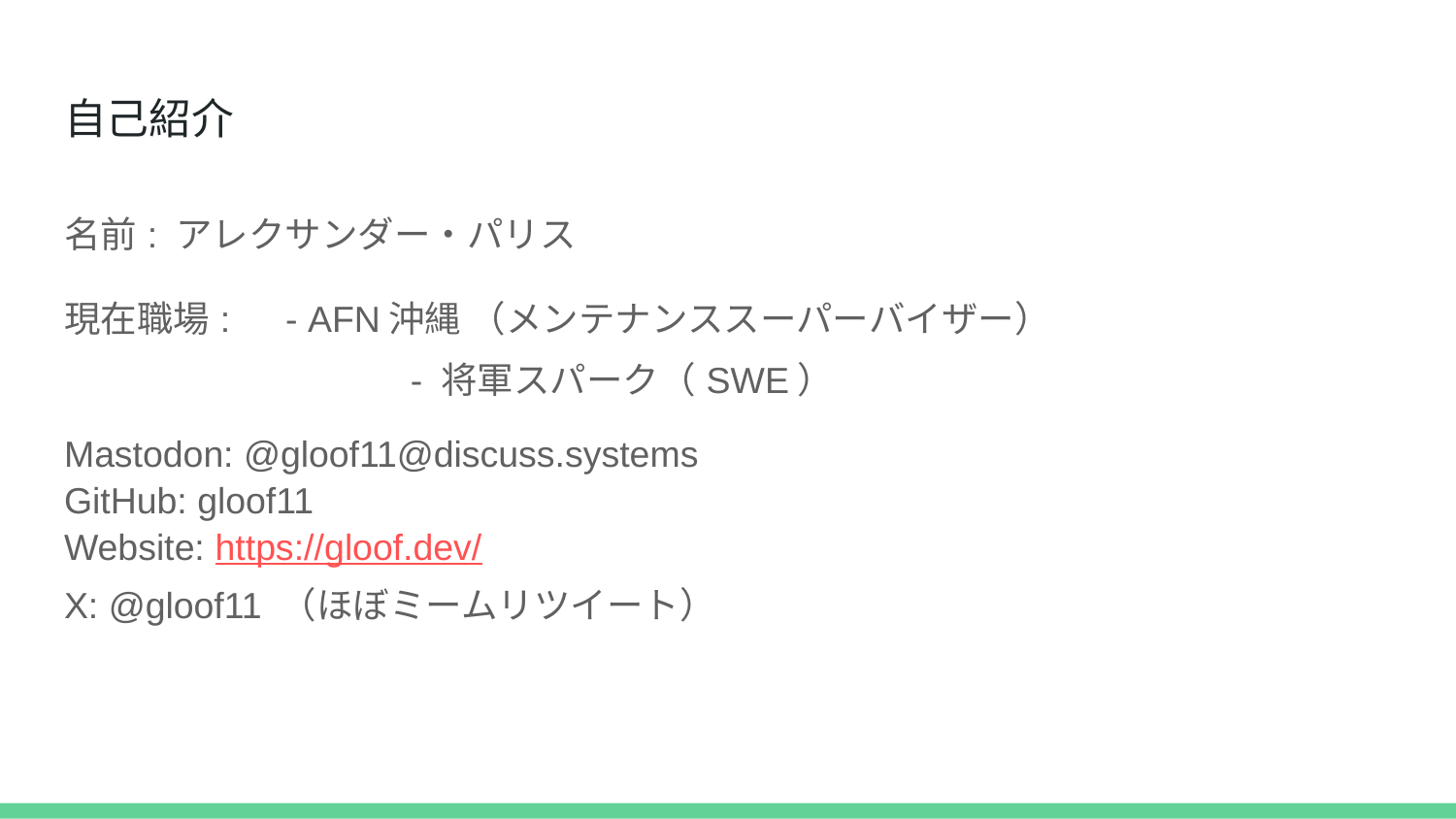

# 自己紹介
名前: アレクサンダー・パリス
現在職場:　- AFN沖縄 （メンテナンススーパーバイザー）
		　 - 将軍スパーク（SWE）
Mastodon: @gloof11@discuss.systems
GitHub: gloof11
Website: https://gloof.dev/
X: @gloof11 （ほぼミームリツイート）